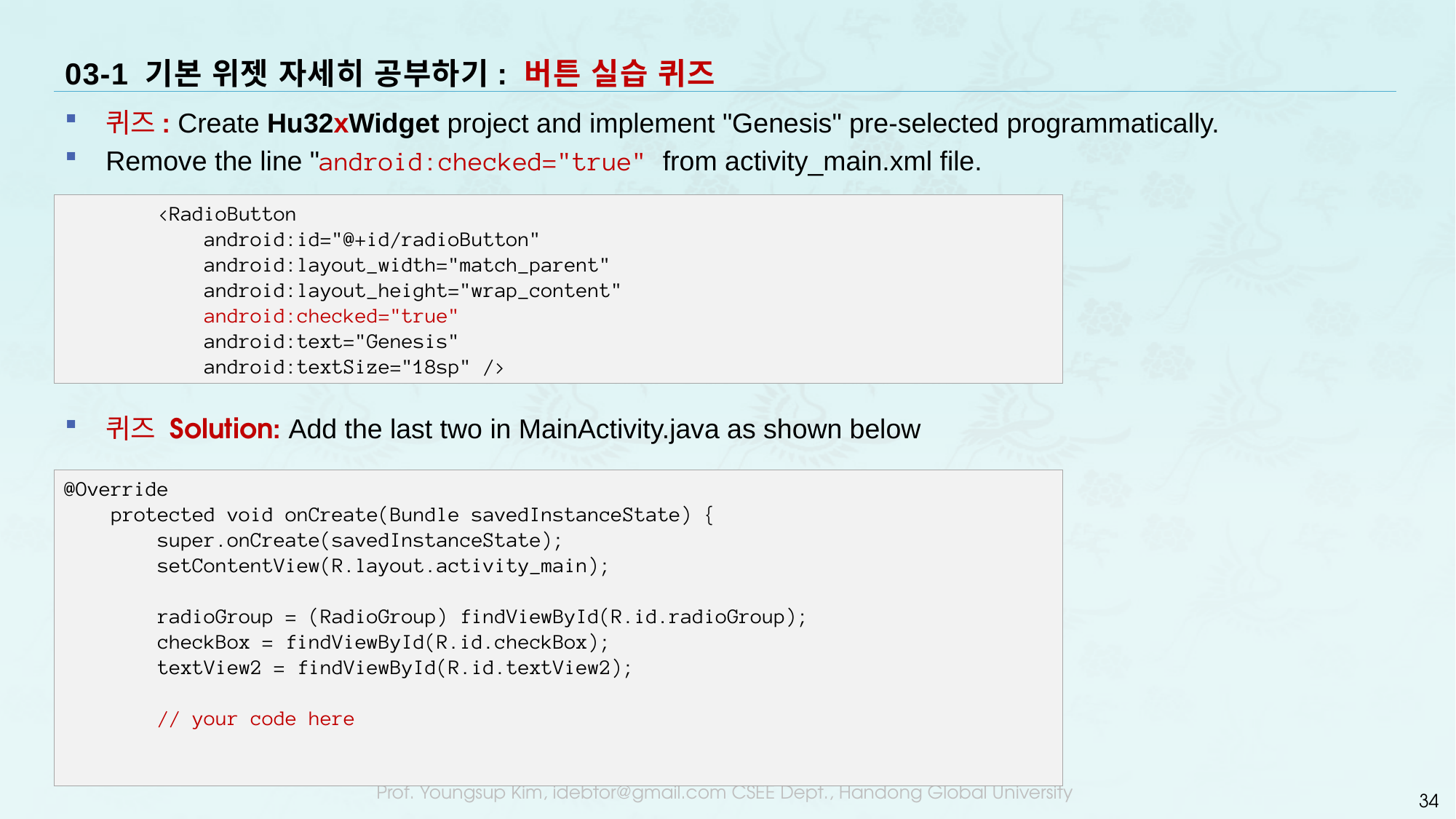

# 03-1 기본 위젯 자세히 공부하기: 버튼 실습 퀴즈
퀴즈: Create Hu32xWidget project and implement "Genesis" pre-selected programmatically.
Remove the line "android:checked="true" from activity_main.xml file.

퀴즈 Solution: Add the last two in MainActivity.java as shown below
        <RadioButton
            android:id="@+id/radioButton"
            android:layout_width="match_parent"
            android:layout_height="wrap_content"
            android:checked="true"
            android:text="Genesis"
            android:textSize="18sp" />
@Override
    protected void onCreate(Bundle savedInstanceState) {
        super.onCreate(savedInstanceState);
        setContentView(R.layout.activity_main);

        radioGroup = (RadioGroup) findViewById(R.id.radioGroup);
        checkBox = findViewById(R.id.checkBox);
        textView2 = findViewById(R.id.textView2);

        // your code here

34